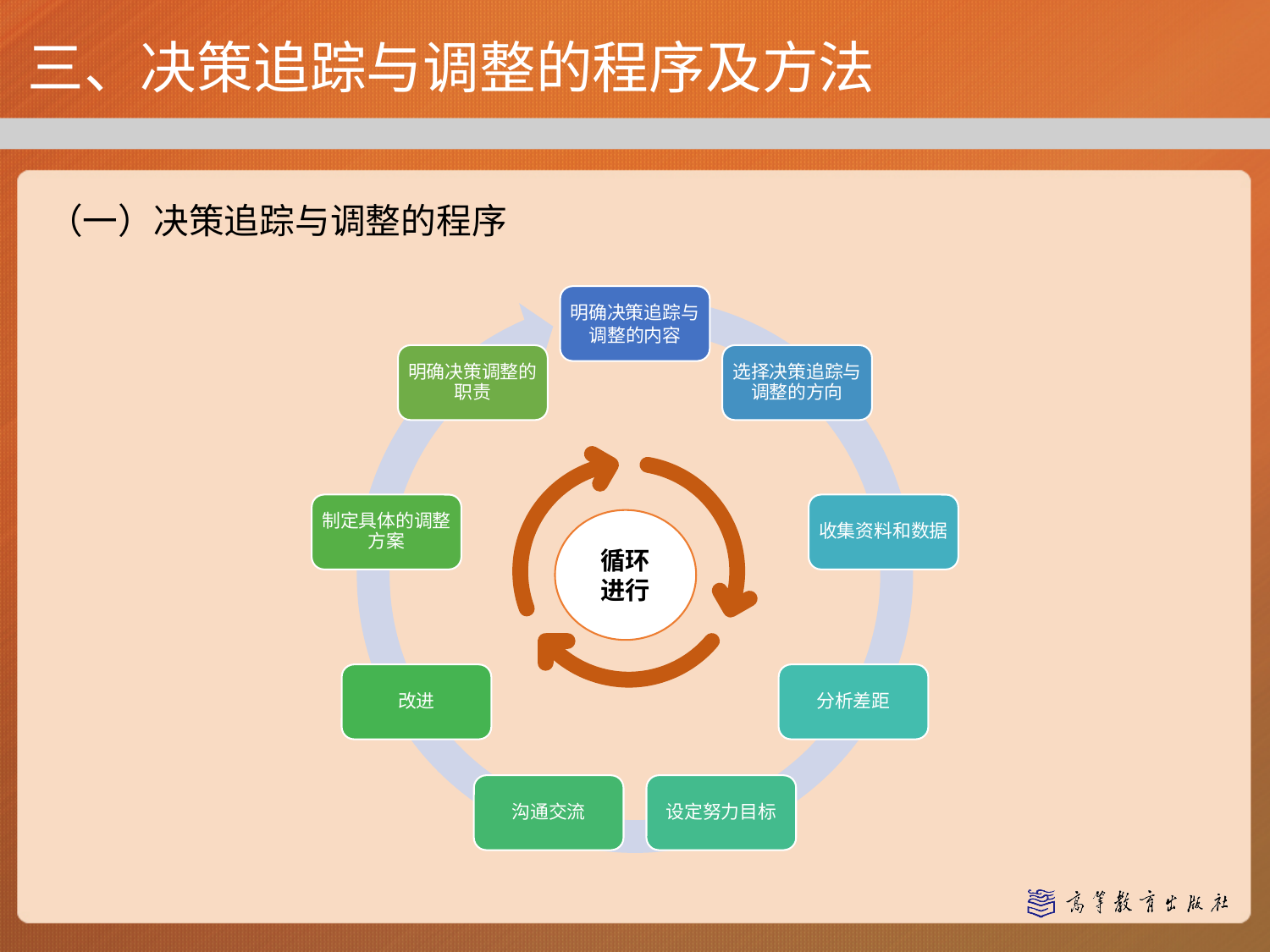

三、决策追踪与调整的程序及方法
（一）决策追踪与调整的程序

明确决策追踪与调整的内容
选择决策追踪与调整的方向
收集资料和数据
分析差距
设定努力目标
沟通交流
改进
制定具体的调整方案
明确决策调整的职责

循环
进行